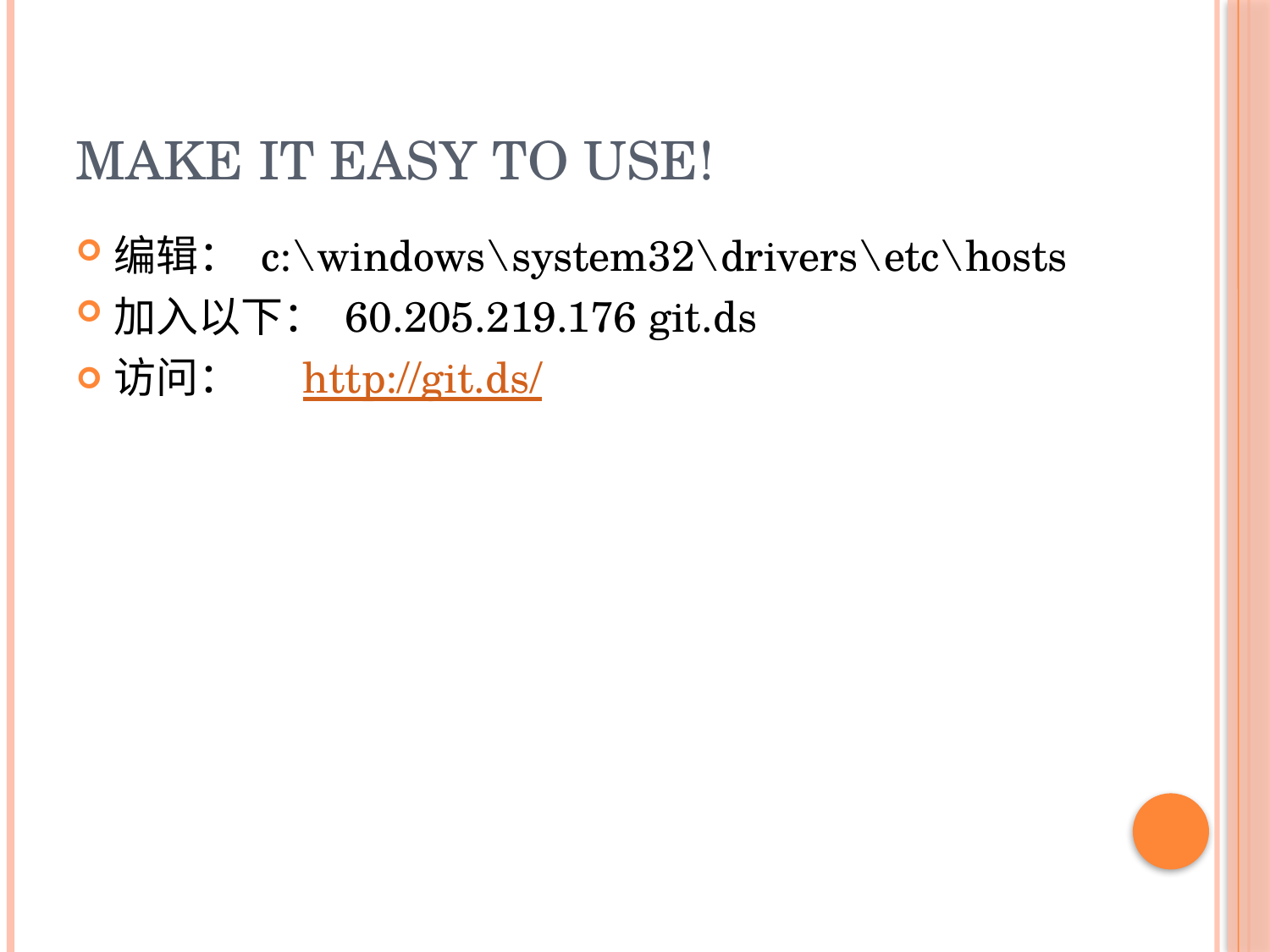

# MAKE IT EASY TO USE!
编辑： c:\windows\system32\drivers\etc\hosts
加入以下： 60.205.219.176 git.ds
访问：　 http://git.ds/